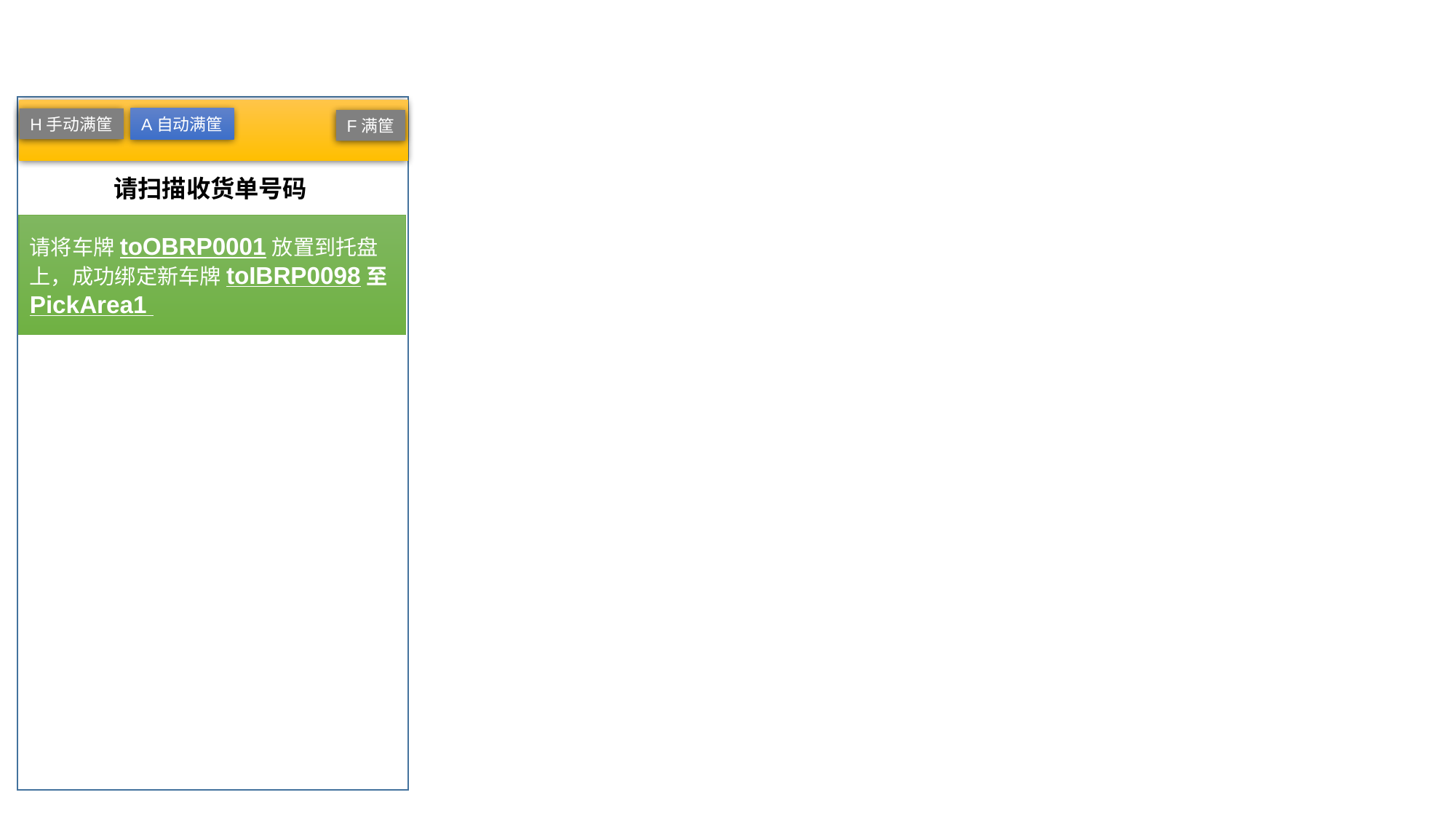

#

H手动满筐
A自动满筐
F满筐
请扫描收货单号码
请将车牌toOBRP0001放置到托盘上，成功绑定新车牌toIBRP0098至PickArea1